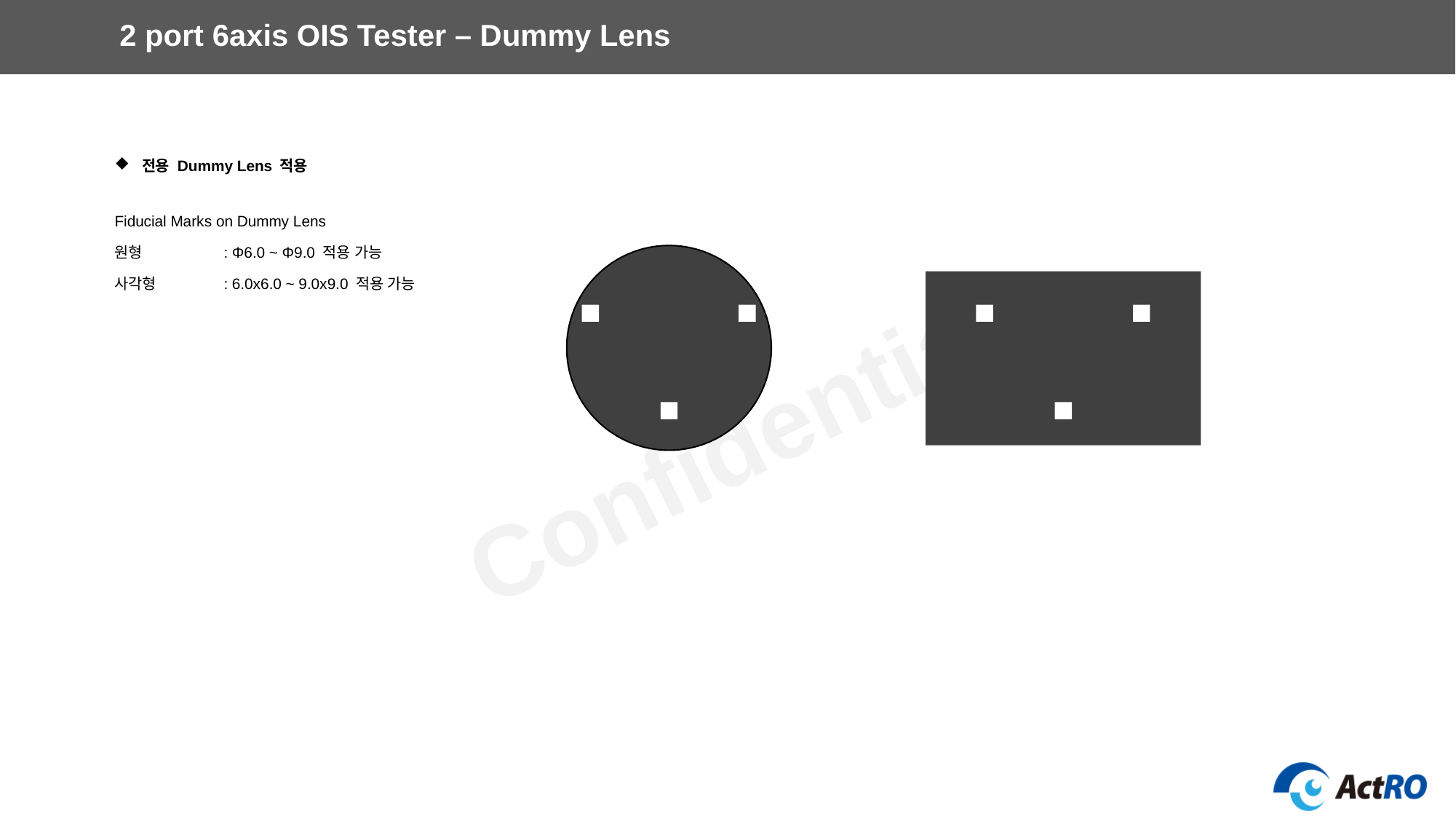

2 port 6axis OIS Tester – Dummy Lens
전용 Dummy Lens 적용

Fiducial Marks on Dummy Lens
원형 	: Φ6.0 ~ Φ9.0 적용 가능
사각형 	: 6.0x6.0 ~ 9.0x9.0 적용 가능